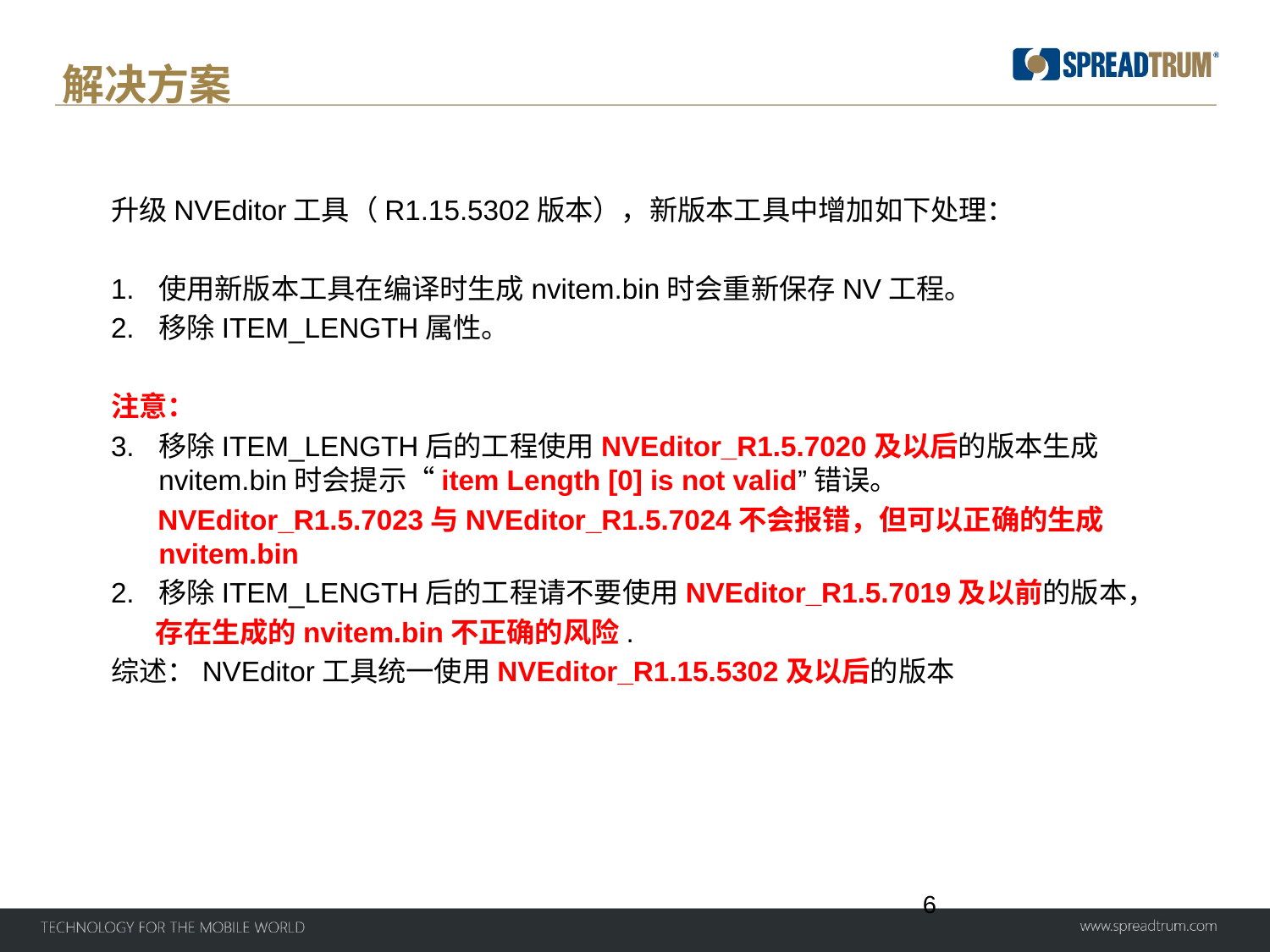

# 解决方案

升级NVEditor工具（R1.15.5302版本），新版本工具中增加如下处理：

使用新版本工具在编译时生成nvitem.bin时会重新保存NV工程。
移除ITEM_LENGTH属性。

注意：
移除ITEM_LENGTH后的工程使用NVEditor_R1.5.7020及以后的版本生成 nvitem.bin时会提示“item Length [0] is not valid”错误。
      NVEditor_R1.5.7023与NVEditor_R1.5.7024不会报错，但可以正确的生成nvitem.bin
移除ITEM_LENGTH后的工程请不要使用NVEditor_R1.5.7019及以前的版本，
      存在生成的nvitem.bin不正确的风险.
综述：NVEditor工具统一使用NVEditor_R1.15.5302及以后的版本

6